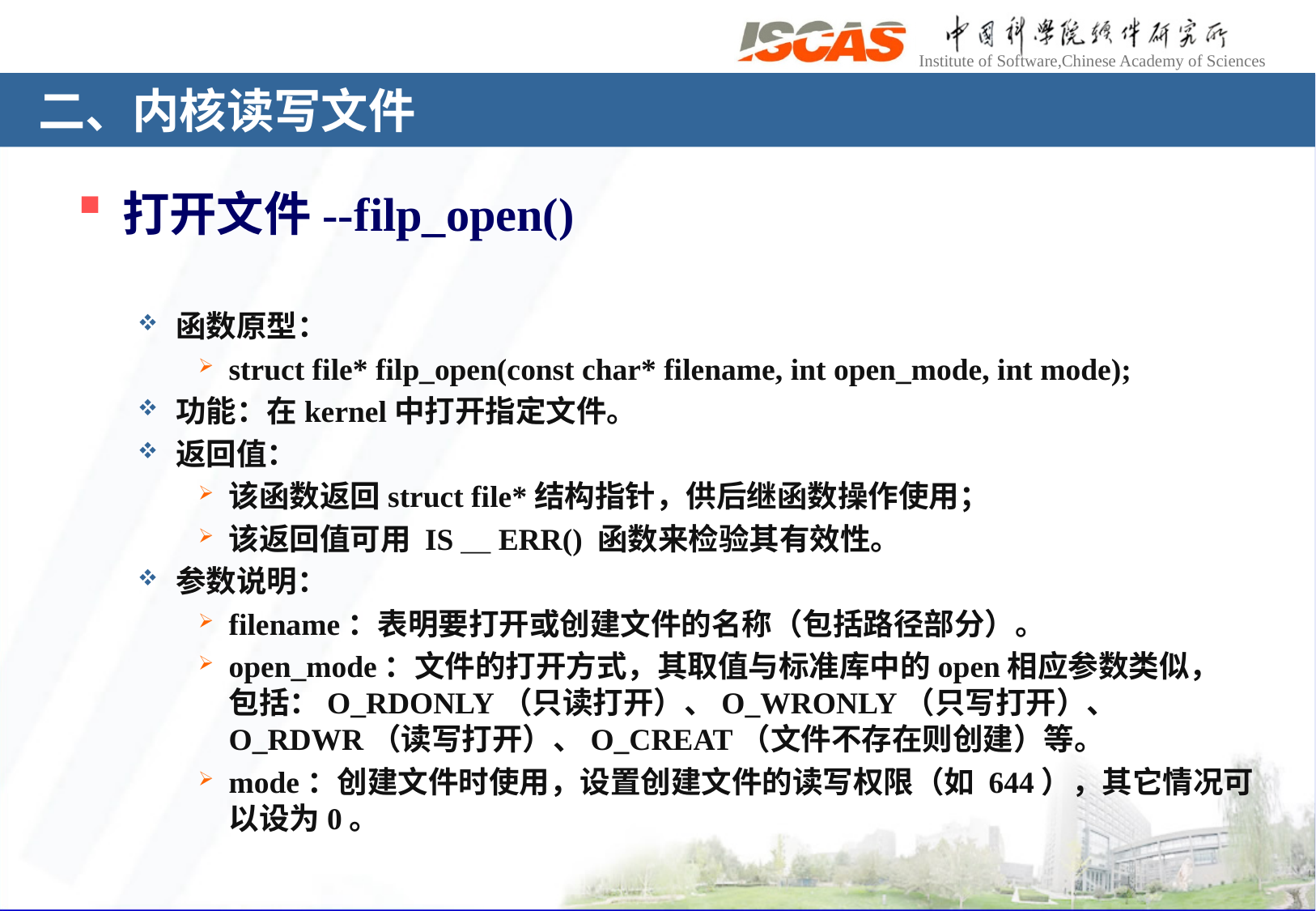

# 二、内核读写文件
打开文件--filp_open()

函数原型：
struct file* filp_open(const char* filename, int open_mode, int mode);
功能：在kernel中打开指定文件。
返回值：
该函数返回struct file*结构指针，供后继函数操作使用；
该返回值可用 IS＿ERR() 函数来检验其有效性。
参数说明：
filename：表明要打开或创建文件的名称（包括路径部分）。
open_mode：文件的打开方式，其取值与标准库中的open相应参数类似，
包括：O_RDONLY（只读打开）、O_WRONLY（只写打开）、
O_RDWR（读写打开）、O_CREAT（文件不存在则创建）等。
mode：创建文件时使用，设置创建文件的读写权限（如 644），其它情况可以设为0。